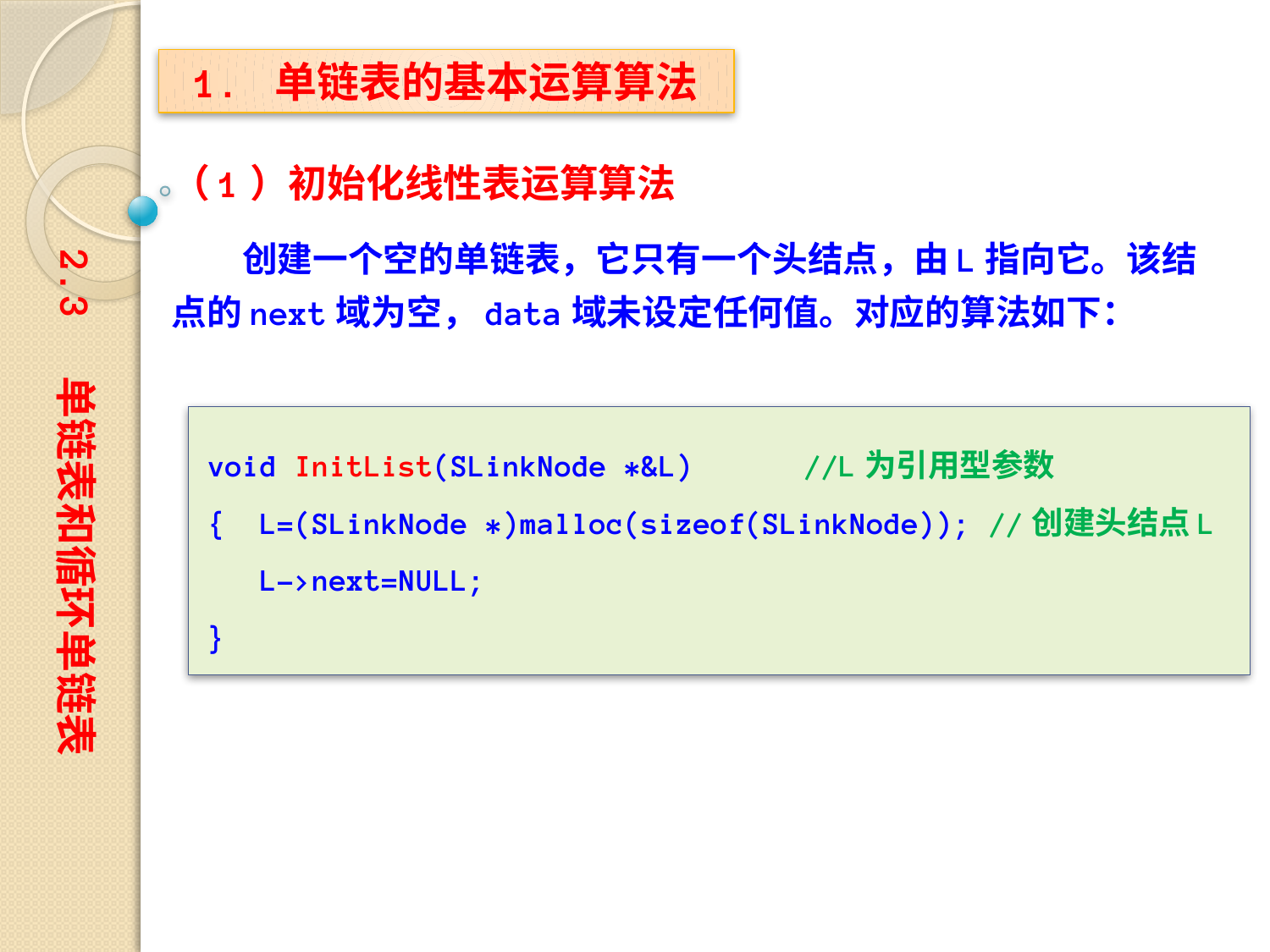

1. 单链表的基本运算算法
（1）初始化线性表运算算法
　　创建一个空的单链表，它只有一个头结点，由L指向它。该结点的next域为空，data域未设定任何值。对应的算法如下：
2.3  单链表和循环单链表
void InitList(SLinkNode *&L)　　　//L为引用型参数
{  L=(SLinkNode *)malloc(sizeof(SLinkNode)); //创建头结点L
   L->next=NULL;
}